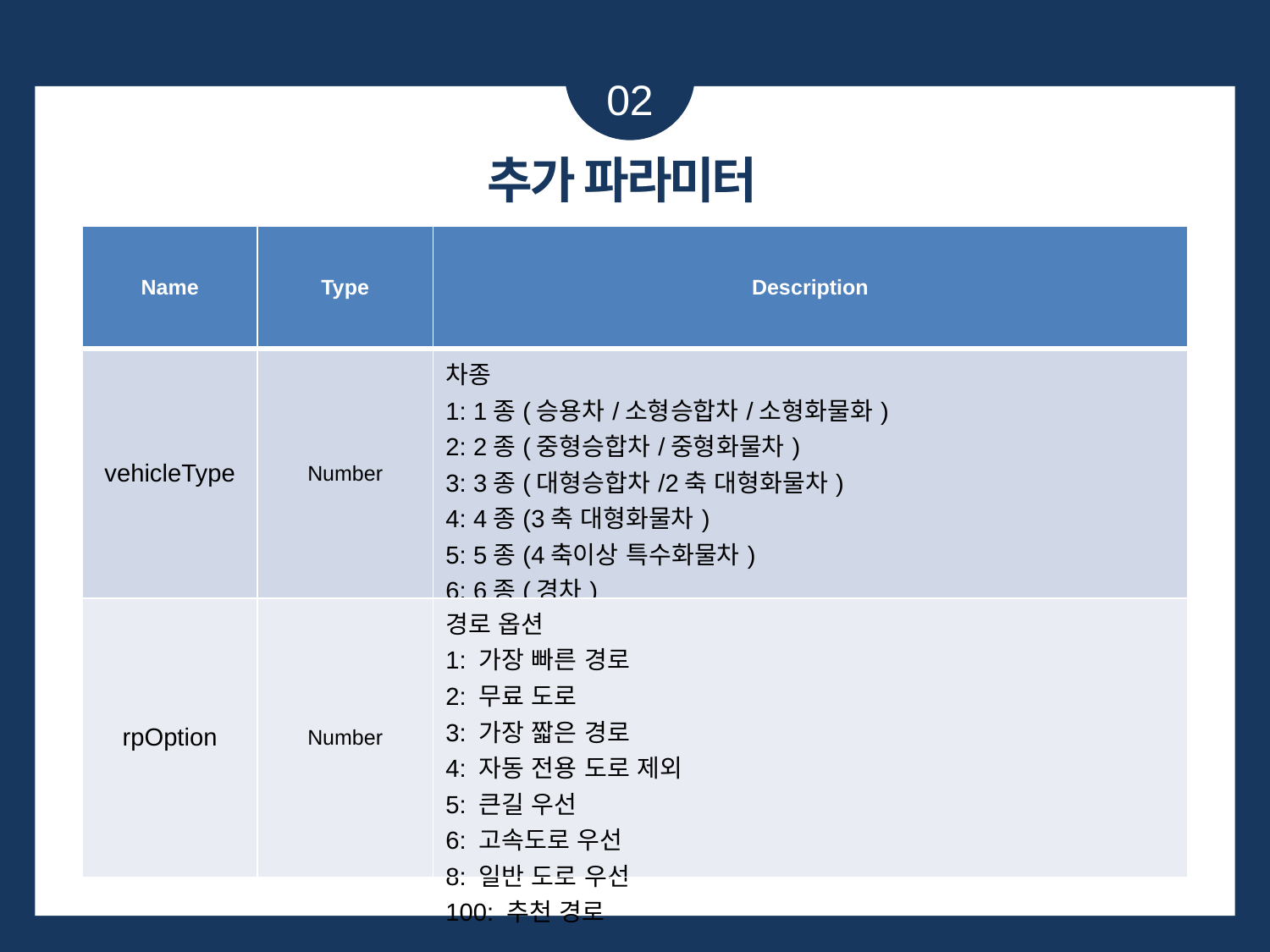

02

추가 파라미터

| Name | Type | Description |
| --- | --- | --- |
| vehicleType | Number | 차종 1: 1종(승용차/소형승합차/소형화물화) 2: 2종(중형승합차/중형화물차) 3: 3종(대형승합차/2축 대형화물차) 4: 4종(3축 대형화물차) 5: 5종(4축이상 특수화물차) 6: 6종(경차) 7: 7종(이륜차) |
| rpOption | Number | 경로 옵션 1: 가장 빠른 경로 2: 무료 도로 3: 가장 짧은 경로 4: 자동 전용 도로 제외 5: 큰길 우선 6: 고속도로 우선 8: 일반 도로 우선 100: 추천 경로 |